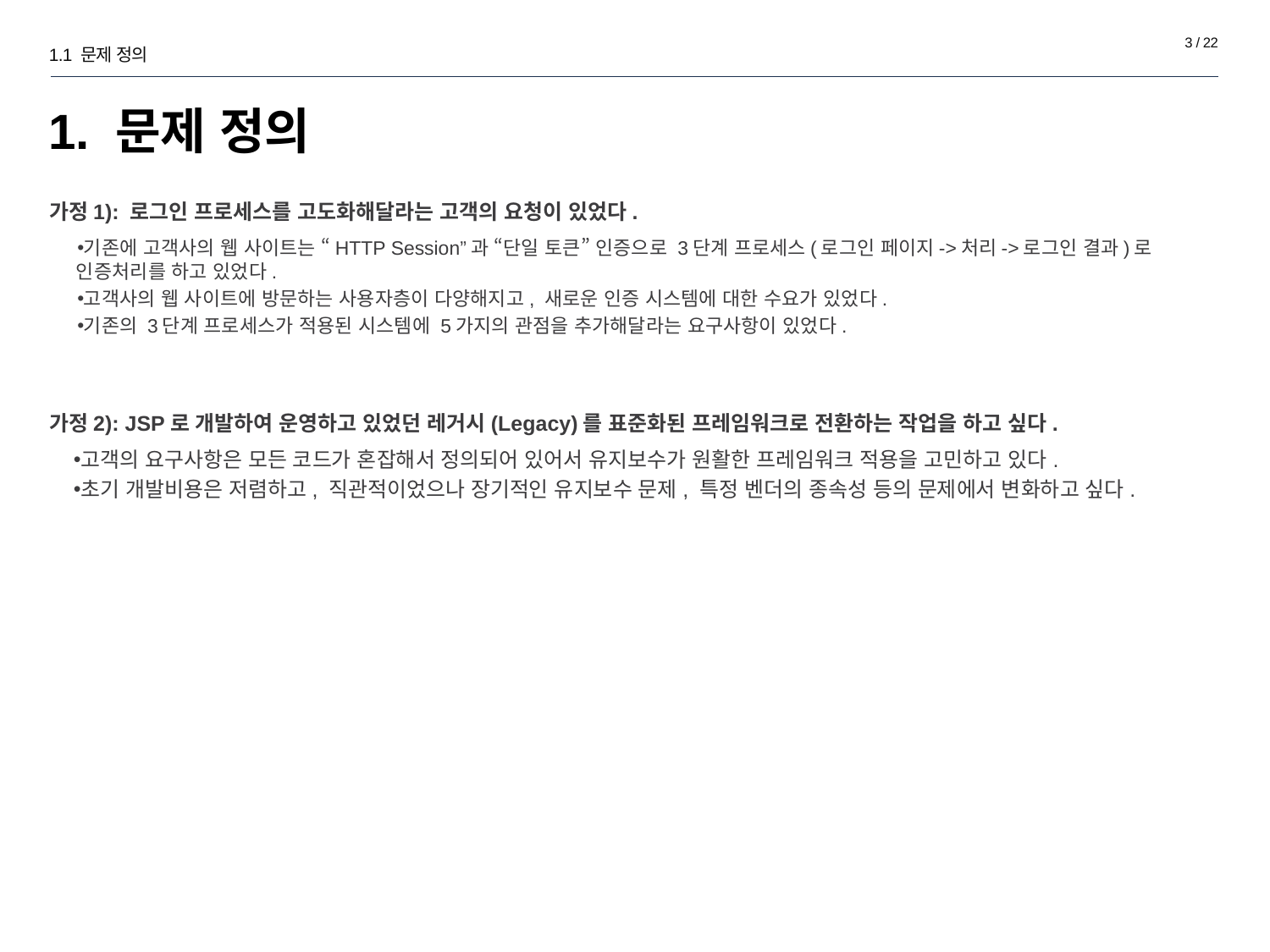

3 / 22
1.1 문제 정의
# 1. 문제 정의
가정1): 로그인 프로세스를 고도화해달라는 고객의 요청이 있었다.
기존에 고객사의 웹 사이트는 “HTTP Session”과 “단일 토큰” 인증으로 3단계 프로세스(로그인 페이지->처리->로그인 결과)로
    인증처리를 하고 있었다.
고객사의 웹 사이트에 방문하는 사용자층이 다양해지고, 새로운 인증 시스템에 대한 수요가 있었다.
기존의 3단계 프로세스가 적용된 시스템에 5가지의 관점을 추가해달라는 요구사항이 있었다.
가정2): JSP로 개발하여 운영하고 있었던 레거시(Legacy)를 표준화된 프레임워크로 전환하는 작업을 하고 싶다.
고객의 요구사항은 모든 코드가 혼잡해서 정의되어 있어서 유지보수가 원활한 프레임워크 적용을 고민하고 있다.
초기 개발비용은 저렴하고, 직관적이었으나 장기적인 유지보수 문제, 특정 벤더의 종속성 등의 문제에서 변화하고 싶다.